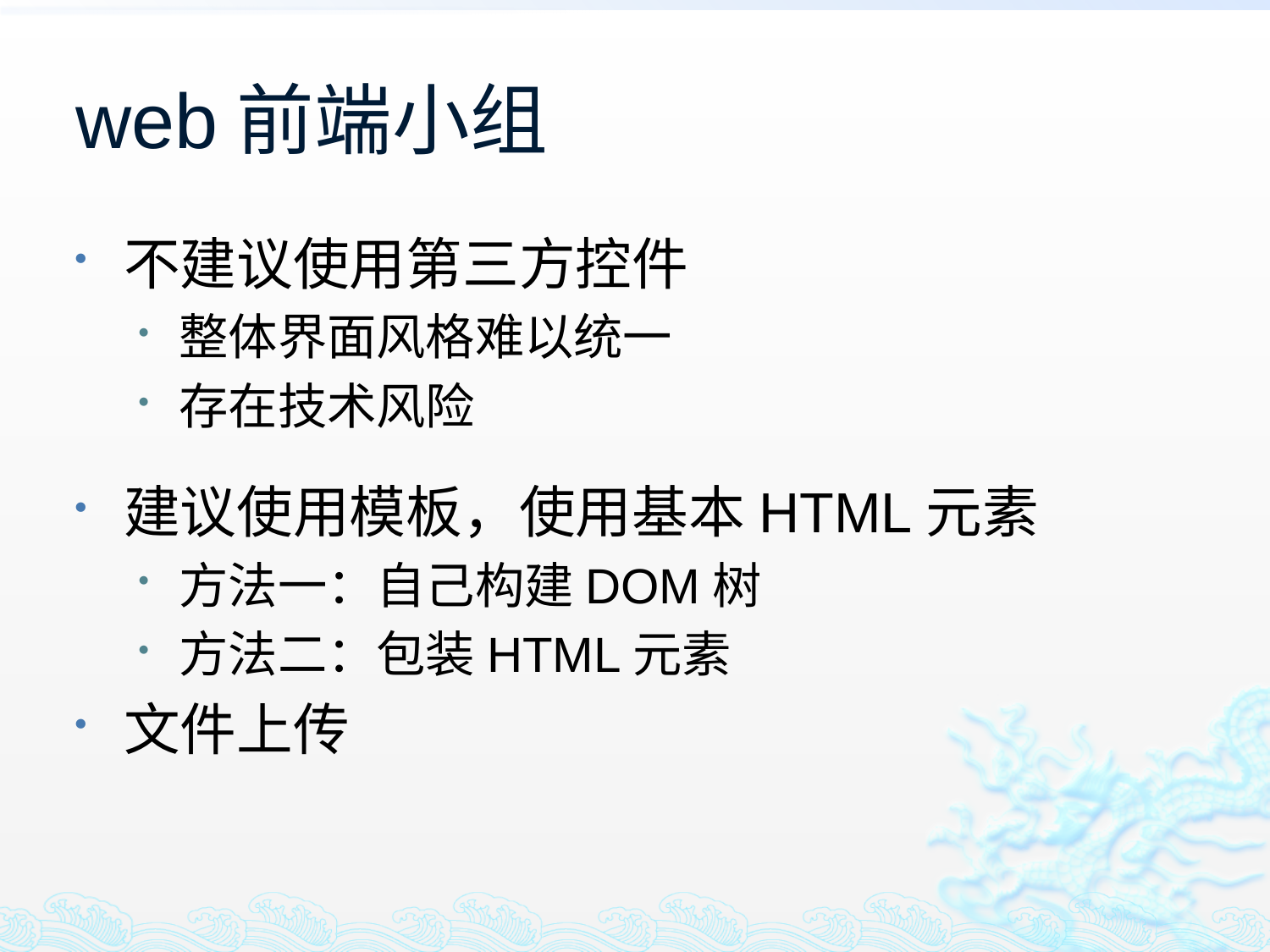

# web前端小组
不建议使用第三方控件
整体界面风格难以统一
存在技术风险
建议使用模板，使用基本HTML元素
方法一：自己构建DOM树
方法二：包装HTML元素
文件上传
<button id=‘button’>click me</button>

Button button = Button.wrap(DOM.getElementById(“button”));
Button.addClickHandler(new ClickHandler() {
    @Override
    public void onClick(ClickEvent event) {
        ......
    }
})
RootPanel.get().add(new Button(“click me", new ClickHandler() {
    @Override
    public void onClick(ClickEvent event) {
        ......
    }
}